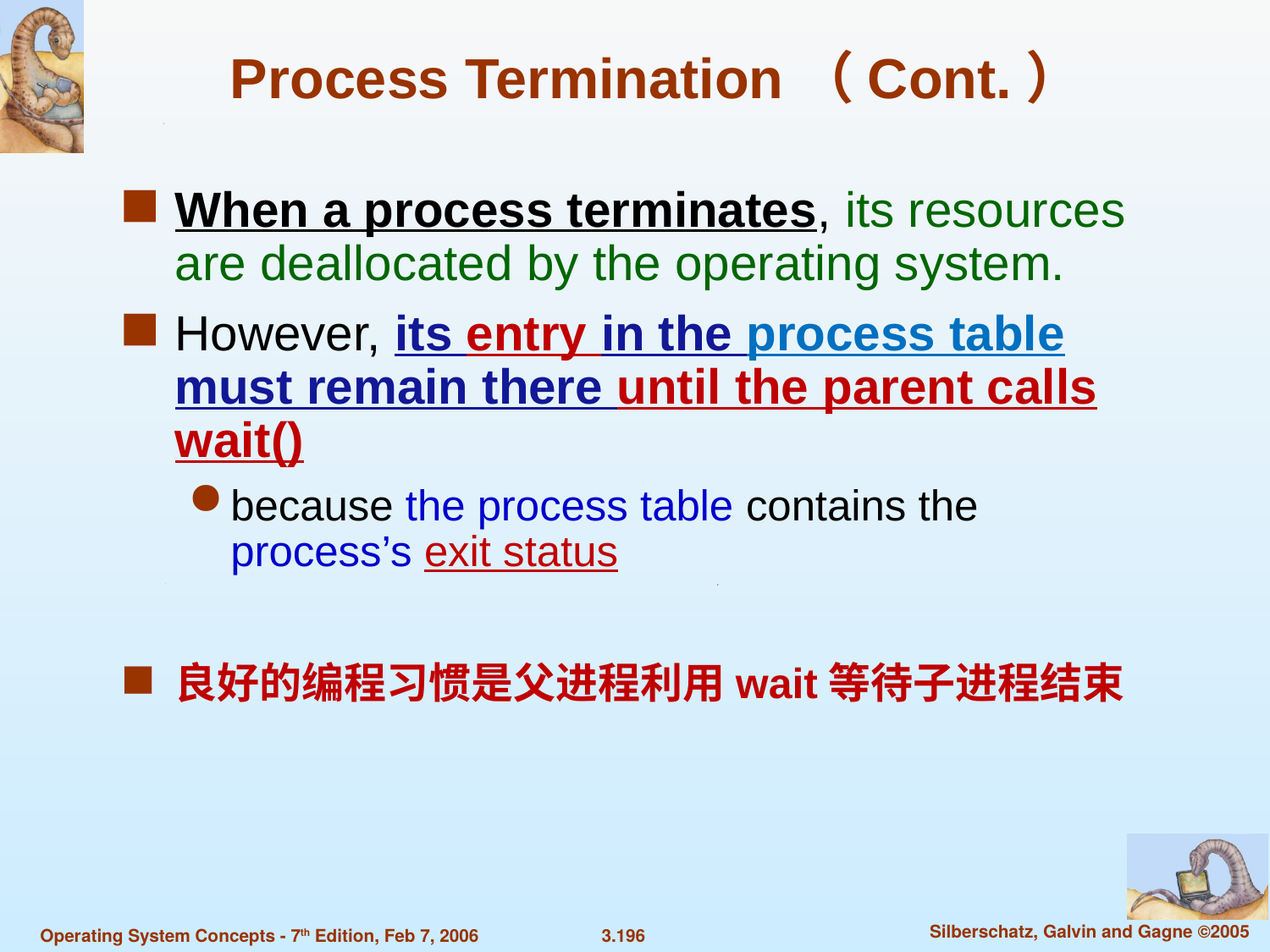

# Process Termination（Cont.）
When a process terminates, its resources are deallocated by the operating system.
However, its entry in the process table must remain there until the parent calls wait()
because the process table contains the process’s exit status

良好的编程习惯是父进程利用wait等待子进程结束